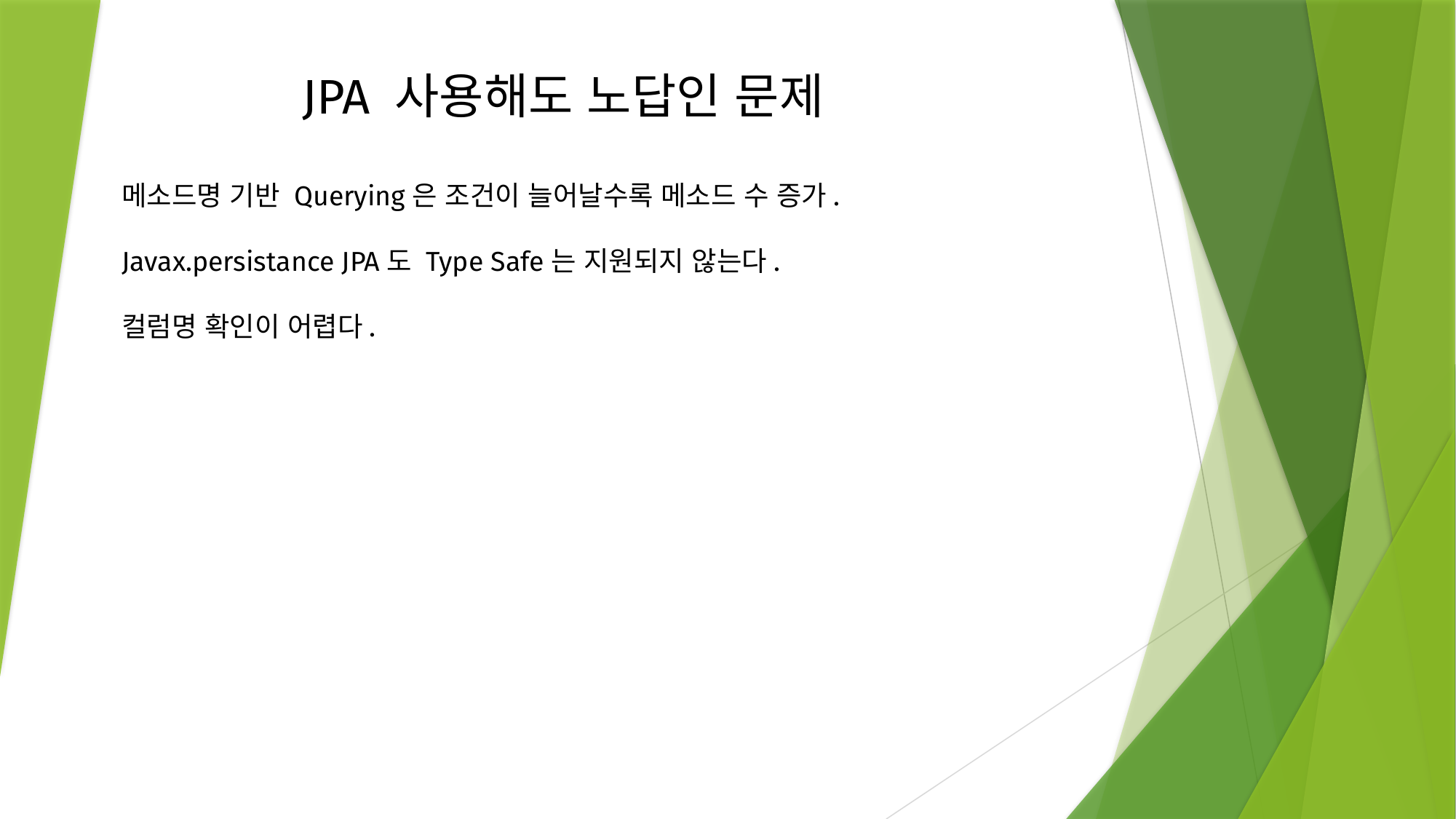

JPA 사용해도 노답인 문제
메소드명 기반 Querying은 조건이 늘어날수록 메소드 수 증가.

Javax.persistance JPA도 Type Safe는 지원되지 않는다.

컬럼명 확인이 어렵다.